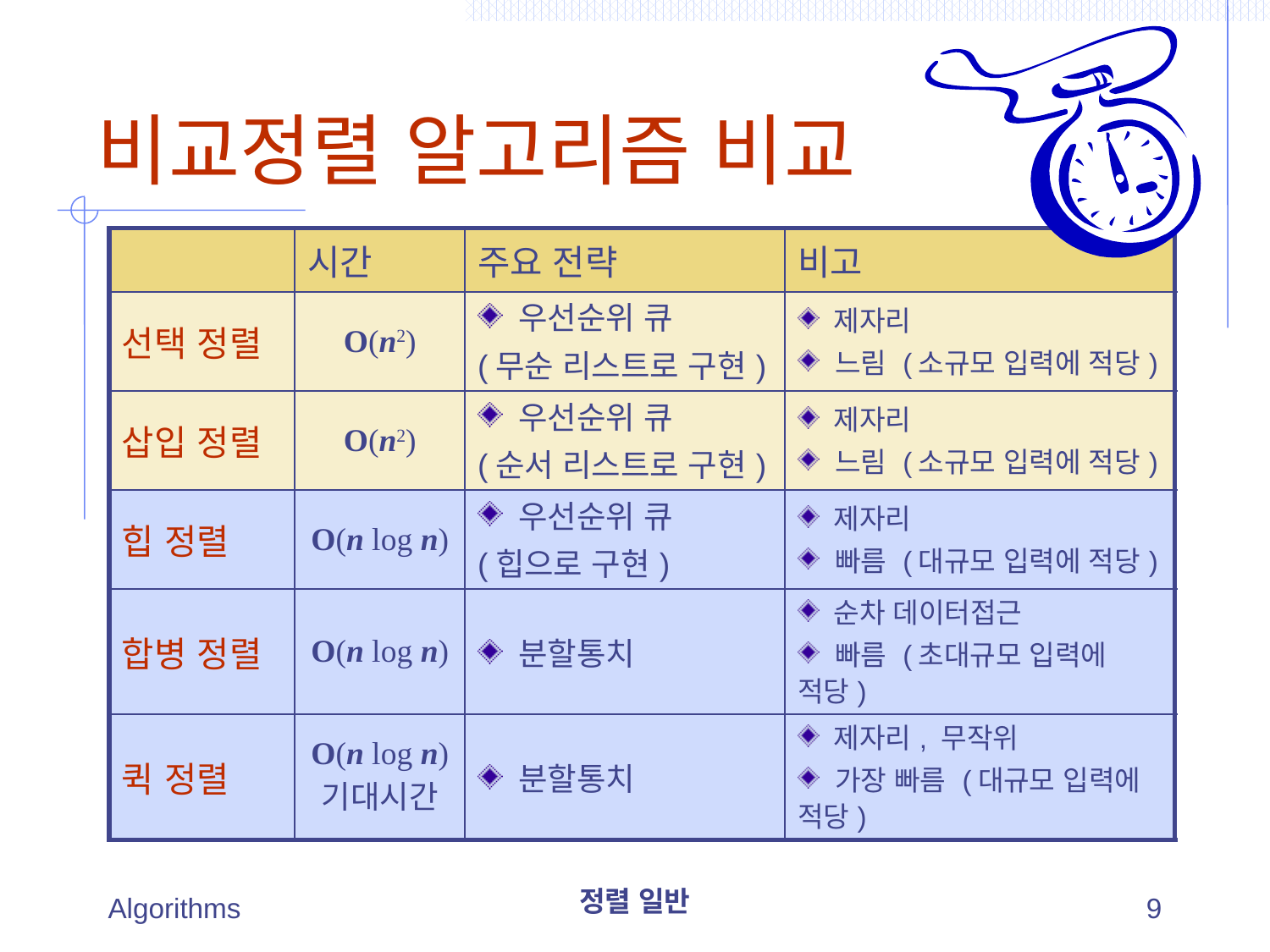

# 비교정렬 알고리즘 비교
|  | 시간 | 주요 전략 | 비고 |
| --- | --- | --- | --- |
| 선택 정렬 | O(n2) | 우선순위 큐 (무순 리스트로 구현) | 제자리 느림 (소규모 입력에 적당) |
| 삽입 정렬 | O(n2) | 우선순위 큐 (순서 리스트로 구현) | 제자리 느림 (소규모 입력에 적당) |
| 힙 정렬 | O(n log n) | 우선순위 큐 (힙으로 구현) | 제자리 빠름 (대규모 입력에 적당) |
| 합병 정렬 | O(n log n) | 분할통치 | 순차 데이터접근 빠름 (초대규모 입력에 적당) |
| 퀵 정렬 | O(n log n) 기대시간 | 분할통치 | 제자리, 무작위 가장 빠름 (대규모 입력에 적당) |
Algorithms
정렬 일반
9